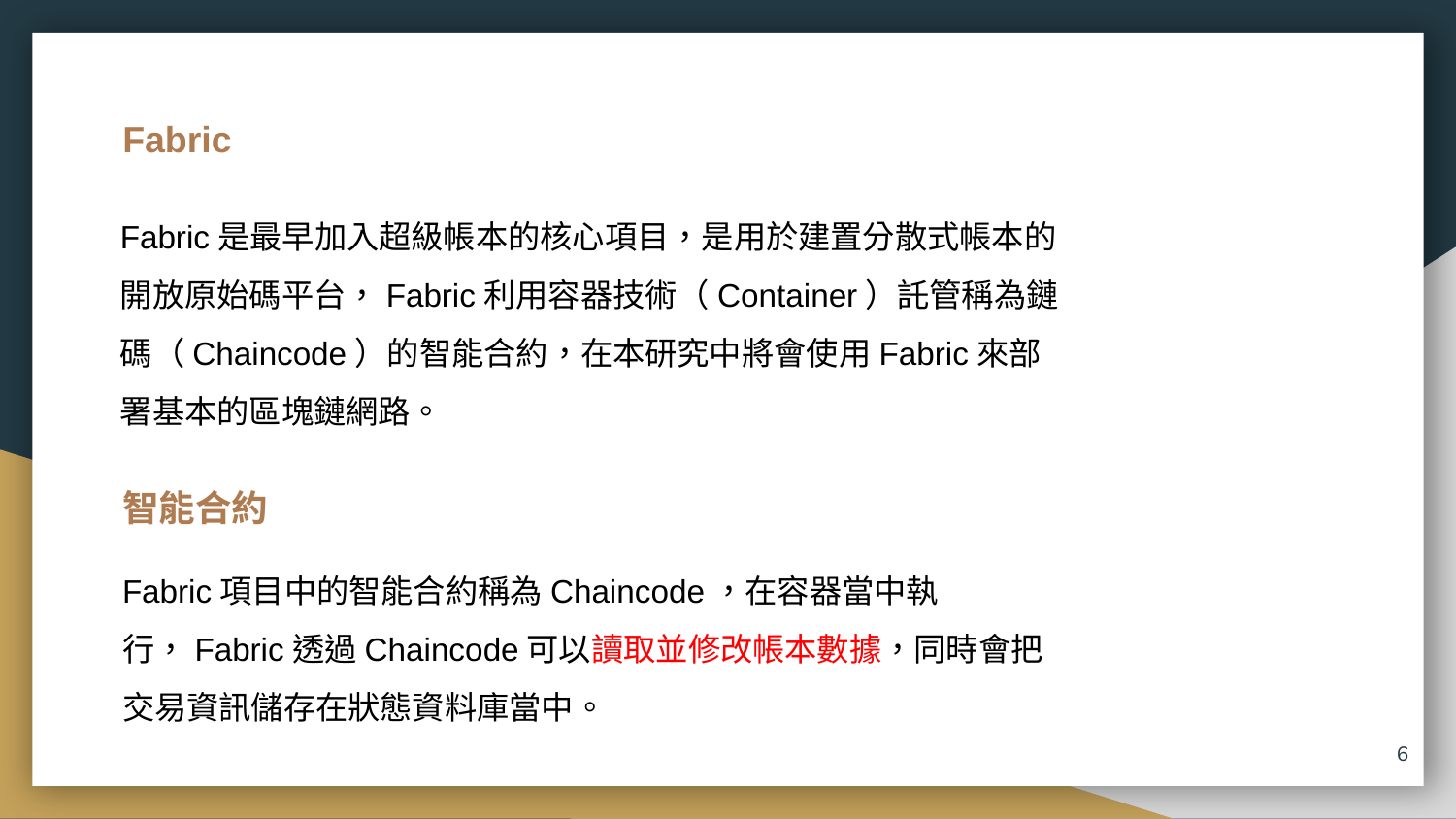

Fabric
Fabric是最早加入超級帳本的核心項目，是用於建置分散式帳本的開放原始碼平台，Fabric利用容器技術（Container）託管稱為鏈碼（Chaincode）的智能合約，在本研究中將會使用Fabric來部署基本的區塊鏈網路。
智能合約
Fabric項目中的智能合約稱為Chaincode，在容器當中執行，Fabric透過Chaincode可以讀取並修改帳本數據，同時會把交易資訊儲存在狀態資料庫當中。
6